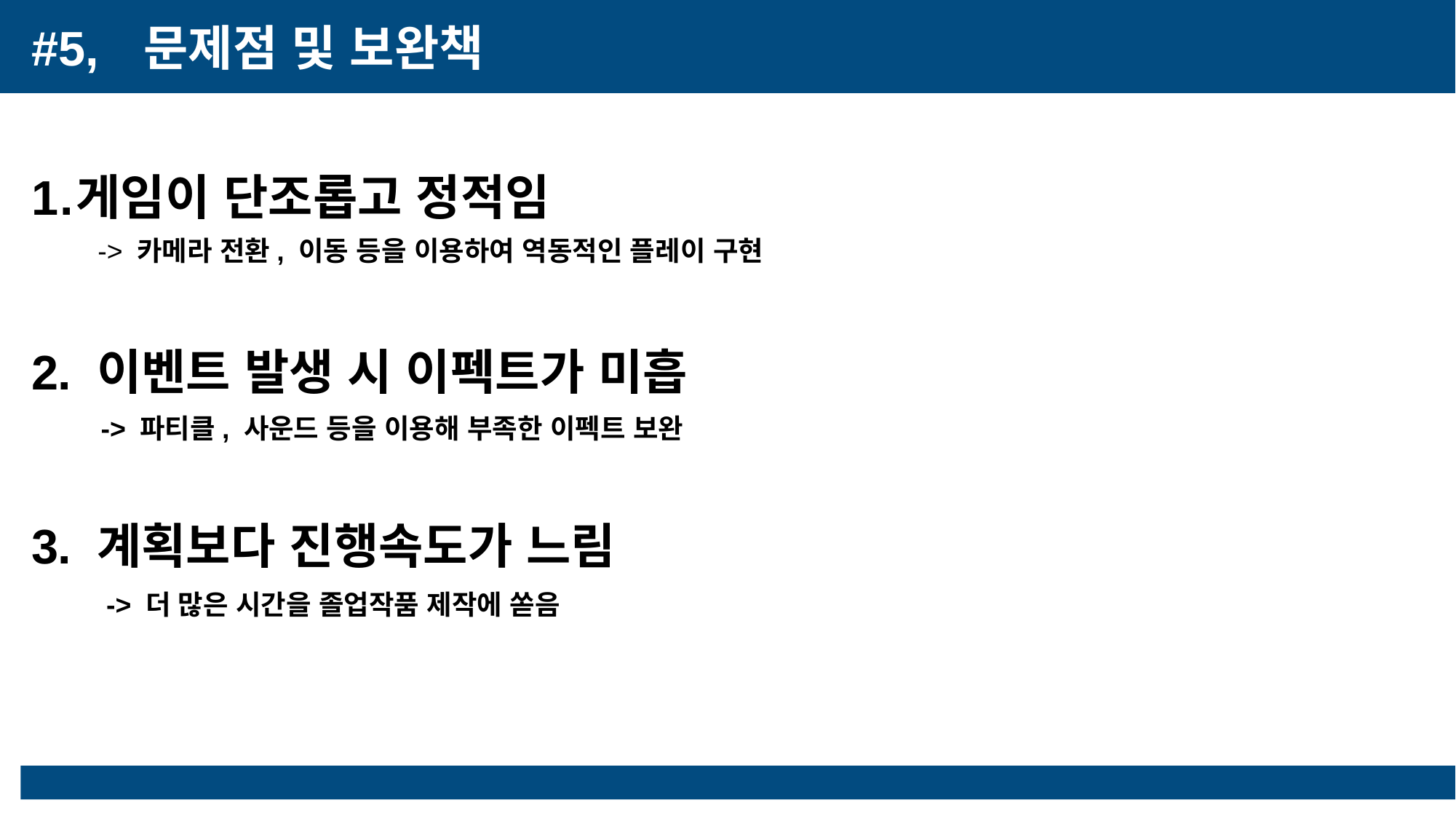

#5,
문제점 및 보완책
#4,
기술적 요소 및 중점 연구분야
게임이 단조롭고 정적임

2. 이벤트 발생 시 이펙트가 미흡

3. 계획보다 진행속도가 느림

-> 카메라 전환, 이동 등을 이용하여 역동적인 플레이 구현
-> 파티클, 사운드 등을 이용해 부족한 이펙트 보완
-> 더 많은 시간을 졸업작품 제작에 쏟음